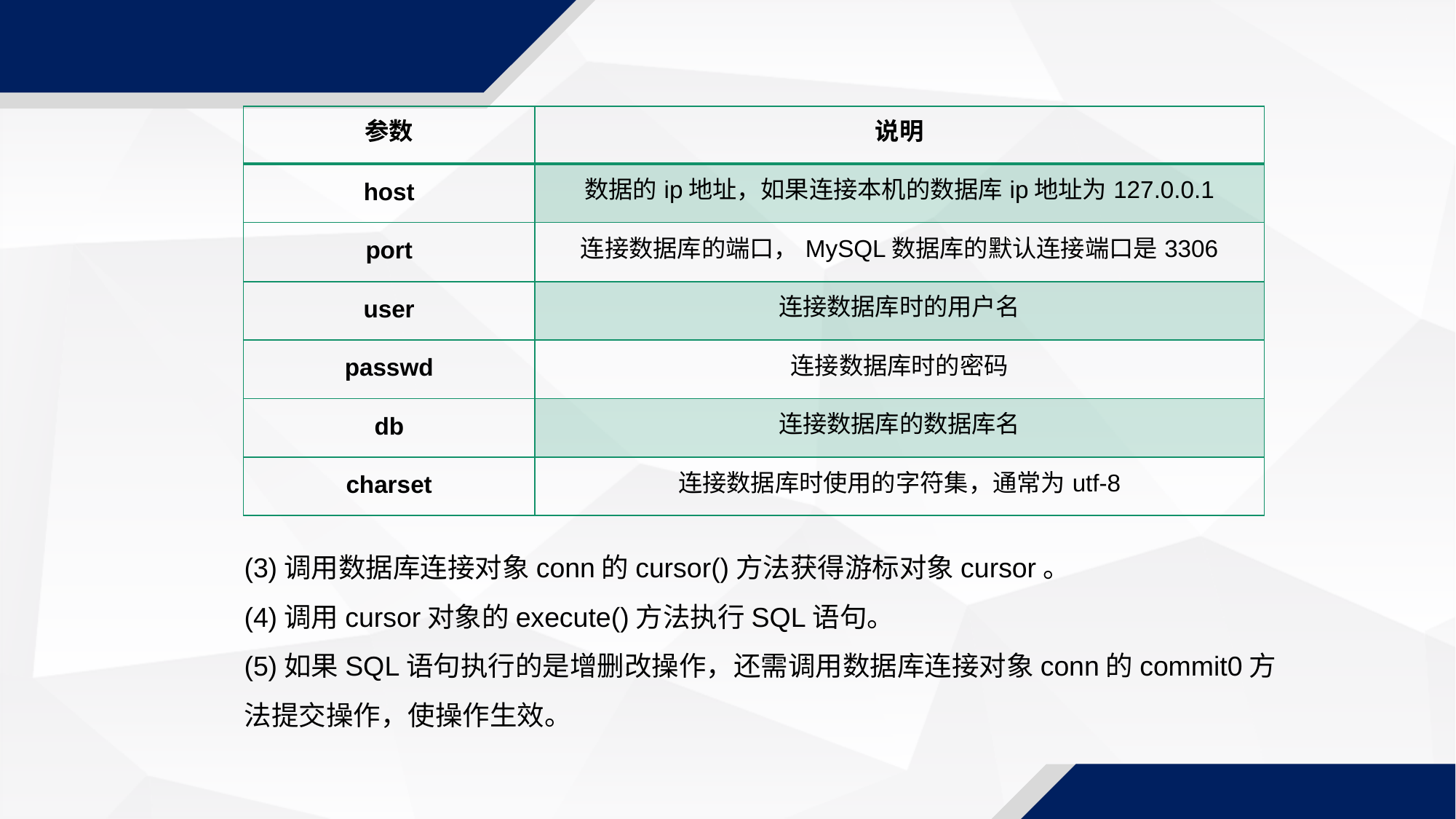

| 参数 | 说明 |
| --- | --- |
| host | 数据的ip地址，如果连接本机的数据库ip地址为127.0.0.1 |
| port | 连接数据库的端口，MySQL数据库的默认连接端口是3306 |
| user | 连接数据库时的用户名 |
| passwd | 连接数据库时的密码 |
| db | 连接数据库的数据库名 |
| charset | 连接数据库时使用的字符集，通常为utf-8 |
(3)调用数据库连接对象conn的cursor()方法获得游标对象cursor。
(4)调用cursor对象的execute()方法执行SQL语句。
(5)如果SQL语句执行的是增删改操作，还需调用数据库连接对象conn的commit0方法提交操作，使操作生效。